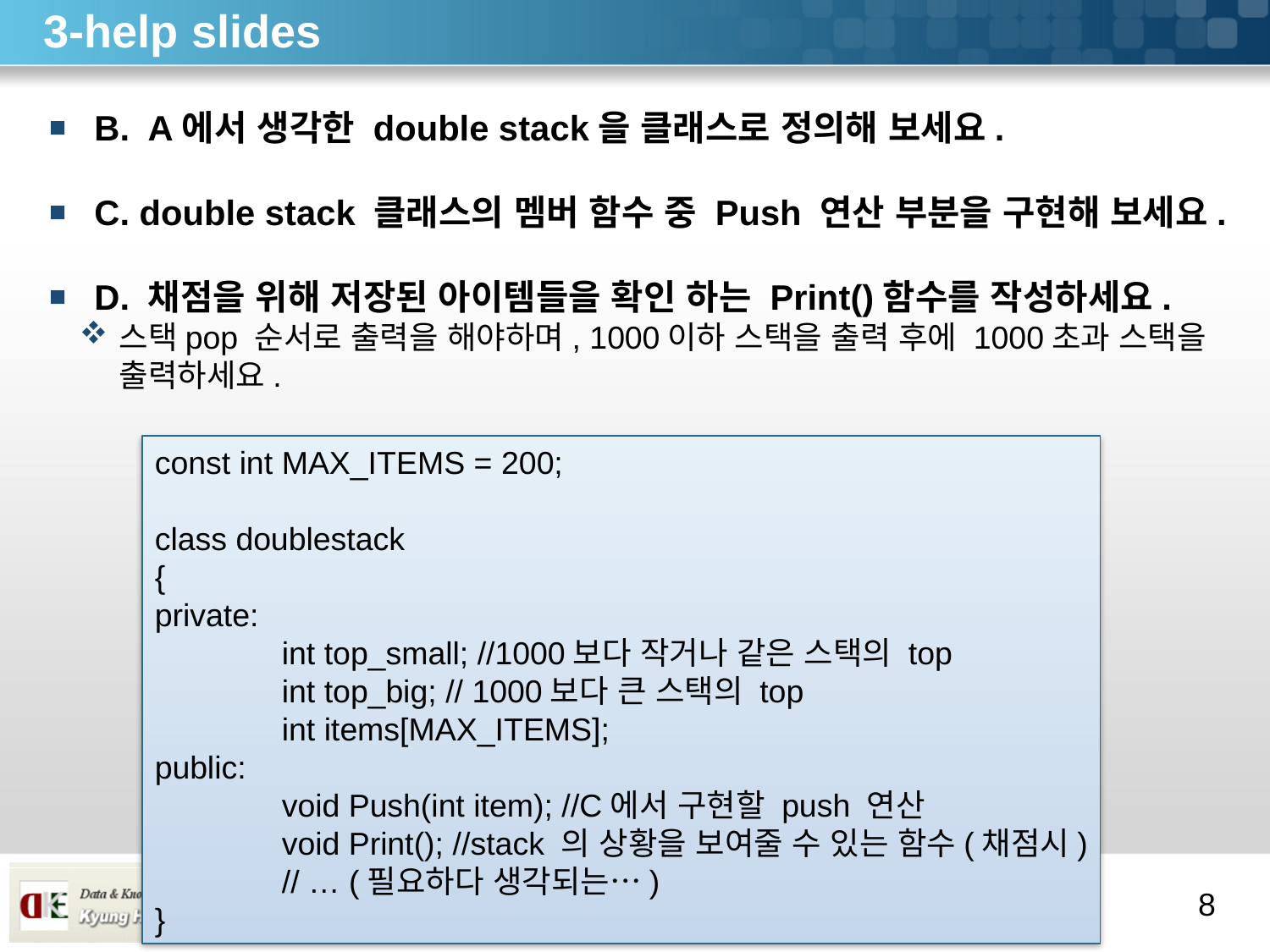

# 3-help slides
B.  A에서 생각한 double stack을 클래스로 정의해 보세요.

C. double stack 클래스의 멤버 함수 중 Push 연산 부분을 구현해 보세요.

D. 채점을 위해 저장된 아이템들을 확인 하는 Print()함수를 작성하세요.
스택pop 순서로 출력을 해야하며, 1000이하 스택을 출력 후에 1000초과 스택을 출력하세요.

const int MAX_ITEMS = 200;

class doublestack
{
private:
	int top_small; //1000보다 작거나 같은 스택의 top
	int top_big; // 1000보다 큰 스택의 top
	int items[MAX_ITEMS];
public:
	void Push(int item); //C에서 구현할 push 연산
	void Print(); //stack 의 상황을 보여줄 수 있는 함수(채점시)
	// … (필요하다 생각되는…)
}